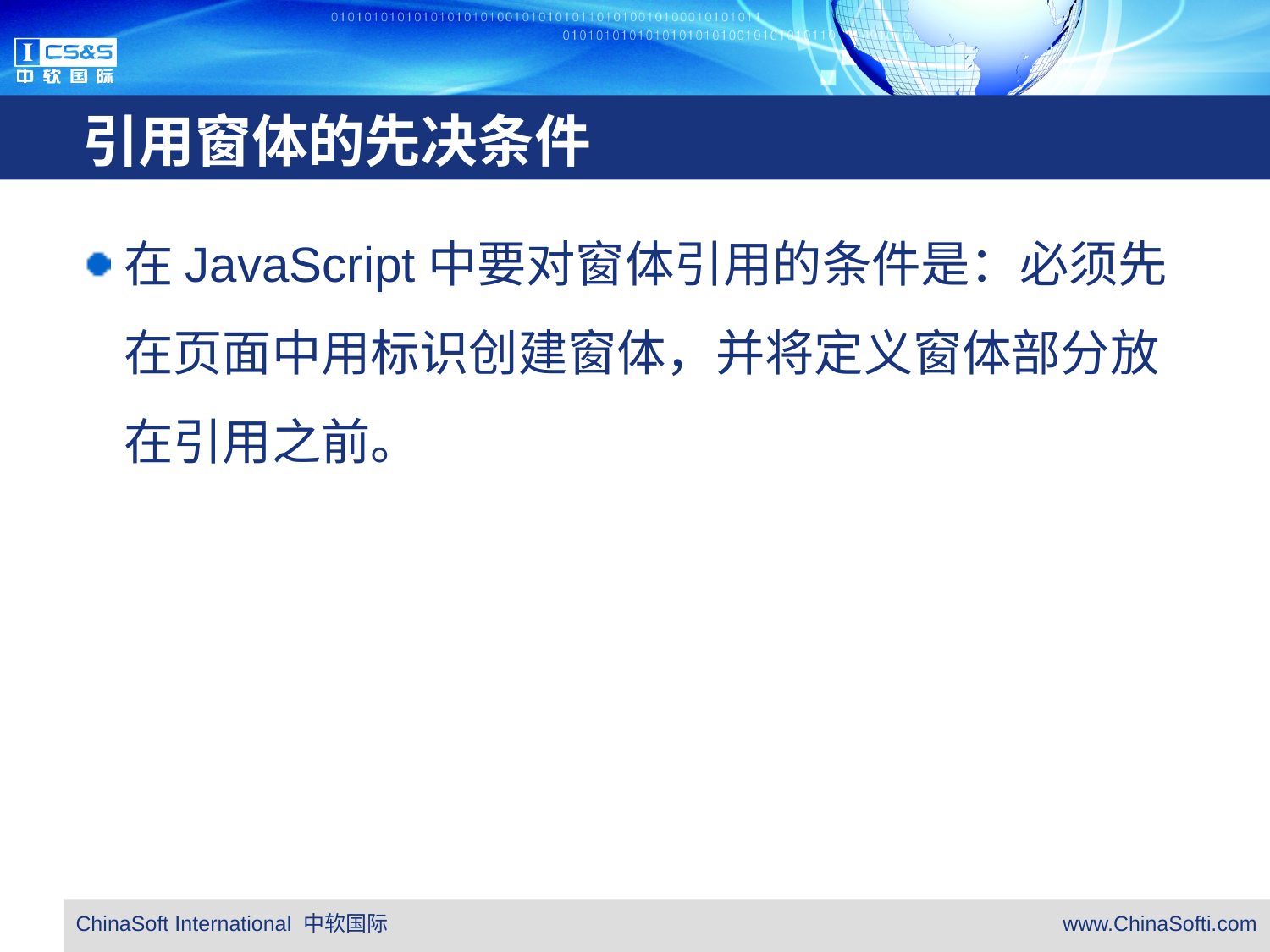

# 引用窗体的先决条件
在JavaScript中要对窗体引用的条件是：必须先在页面中用标识创建窗体，并将定义窗体部分放在引用之前。